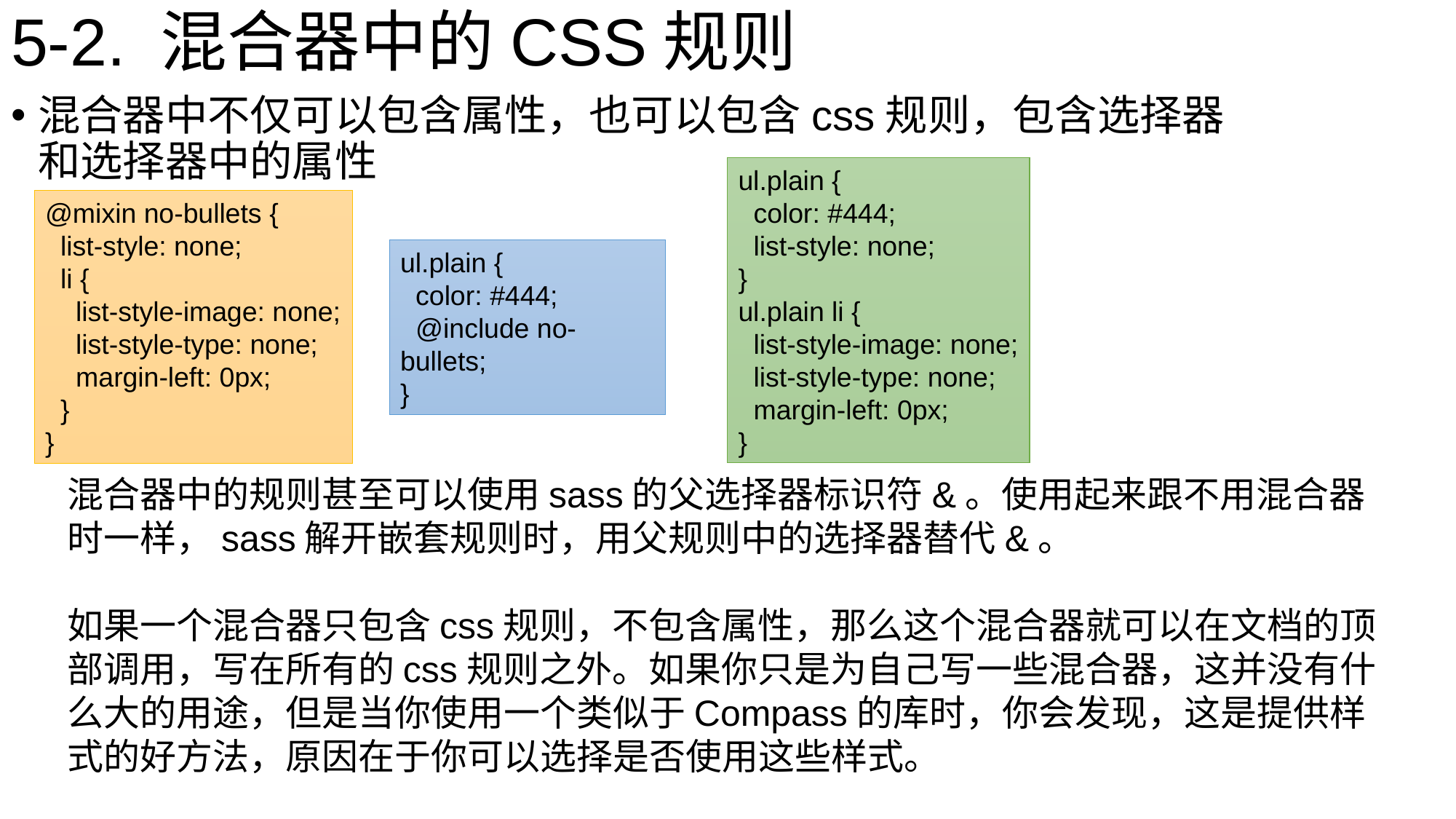

# 5-2. 混合器中的CSS规则
混合器中不仅可以包含属性，也可以包含css规则，包含选择器和选择器中的属性
ul.plain {
  color: #444;
  list-style: none;
}
ul.plain li {
  list-style-image: none;
  list-style-type: none;
  margin-left: 0px;
}
@mixin no-bullets {
  list-style: none;
  li {
    list-style-image: none;
    list-style-type: none;
    margin-left: 0px;
  }
}
ul.plain {
  color: #444;
  @include no-bullets;
}
混合器中的规则甚至可以使用sass的父选择器标识符&。使用起来跟不用混合器时一样，sass解开嵌套规则时，用父规则中的选择器替代&。

如果一个混合器只包含css规则，不包含属性，那么这个混合器就可以在文档的顶部调用，写在所有的css规则之外。如果你只是为自己写一些混合器，这并没有什么大的用途，但是当你使用一个类似于Compass的库时，你会发现，这是提供样式的好方法，原因在于你可以选择是否使用这些样式。